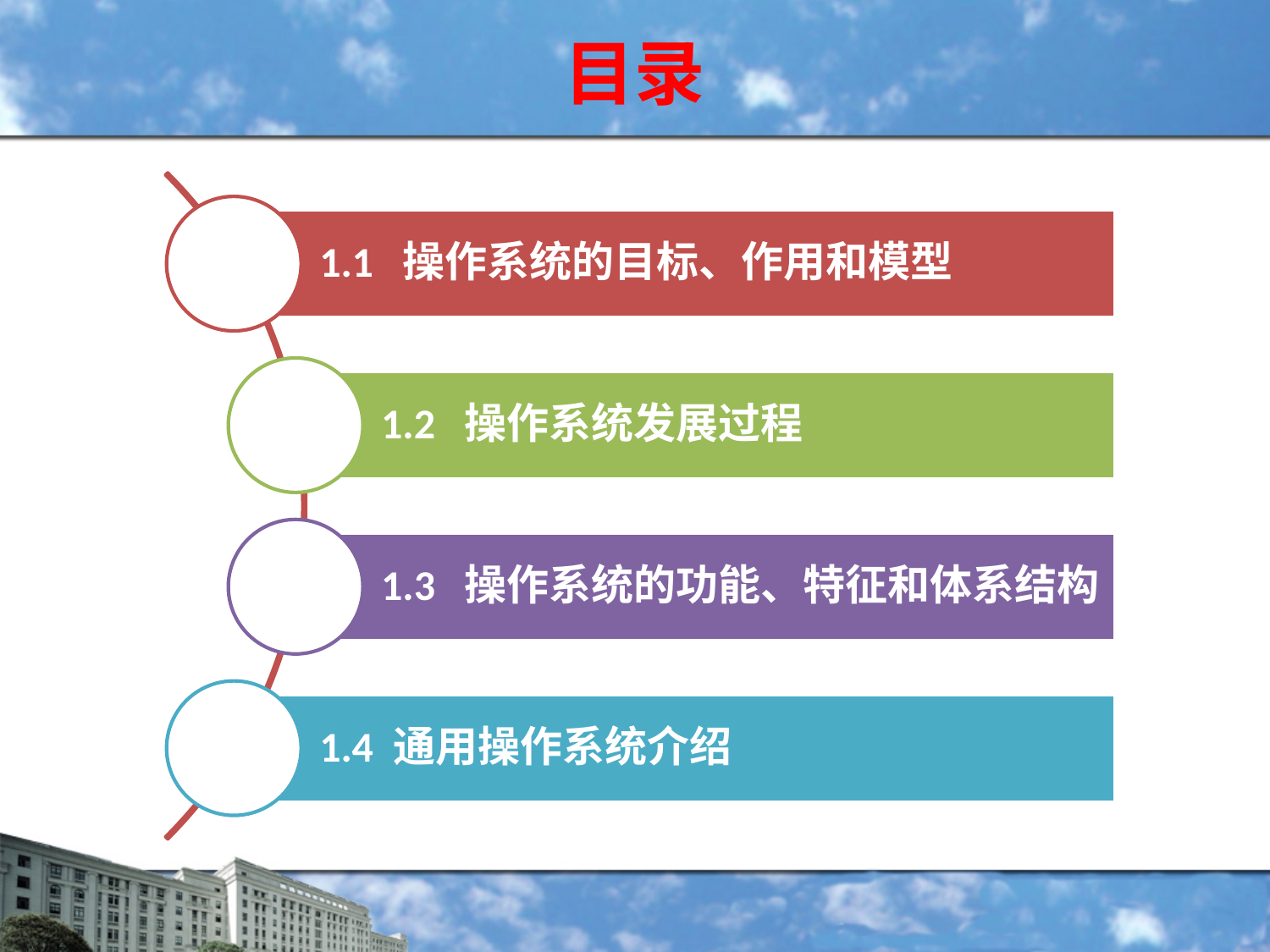

# 目录
1.1  操作系统的目标、作用和模型
1.2  操作系统发展过程
1.3  操作系统的功能、特征和体系结构
1.4 通用操作系统介绍